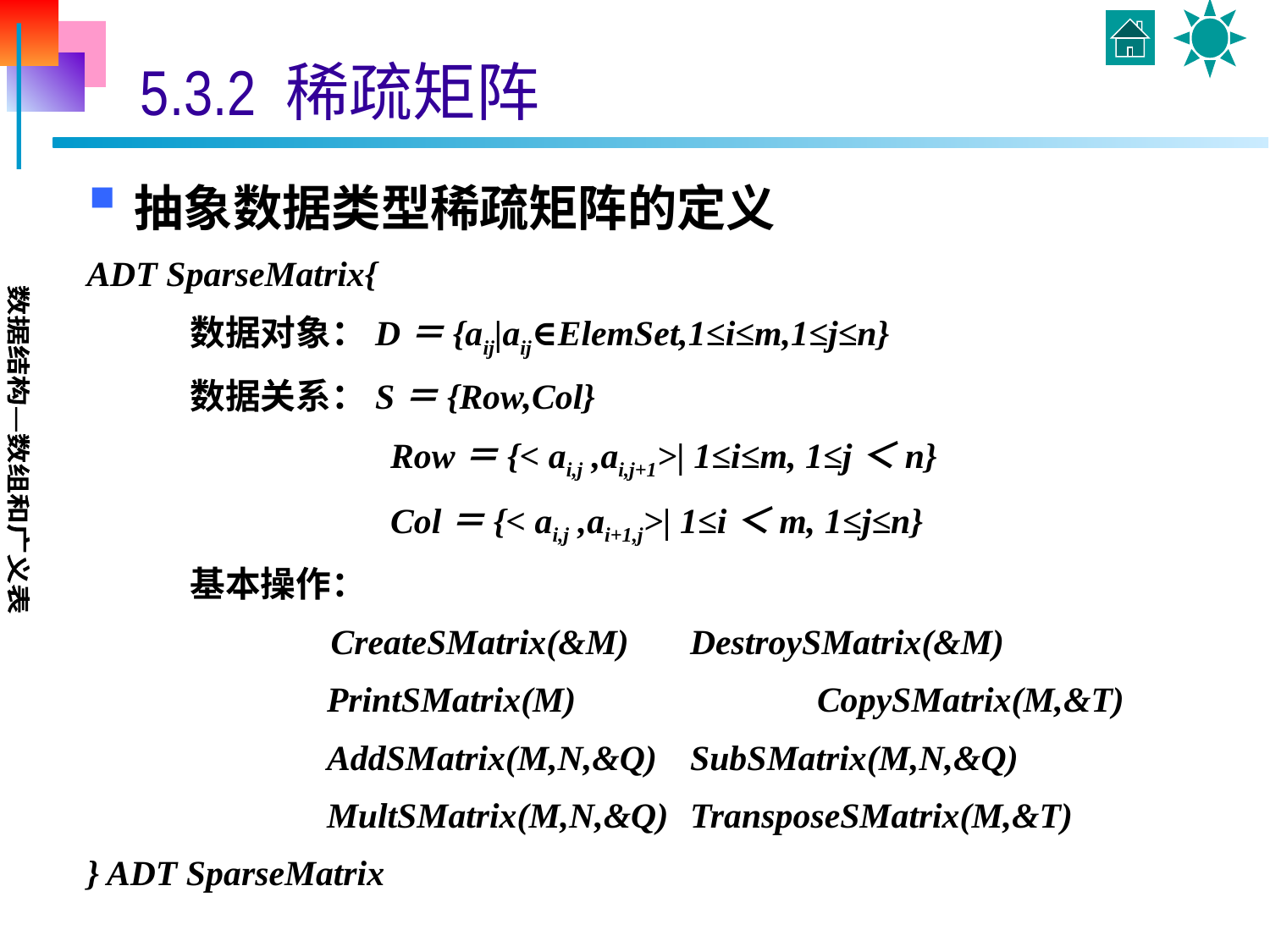

# 5.3.2 稀疏矩阵
抽象数据类型稀疏矩阵的定义
ADT SparseMatrix{
	数据对象：D＝{aij|aij∈ElemSet,1≤i≤m,1≤j≤n}
	数据关系：S＝{Row,Col}
		  Row＝{< ai,j ,ai,j+1>| 1≤i≤m, 1≤j＜n}
		  Col＝{< ai,j ,ai+1,j>| 1≤i＜m, 1≤j≤n}
	基本操作：
      CreateSMatrix(&M)     	DestroySMatrix(&M)
	  PrintSMatrix(M)		CopySMatrix(M,&T)
 	  AddSMatrix(M,N,&Q)	SubSMatrix(M,N,&Q)
	  MultSMatrix(M,N,&Q)	TransposeSMatrix(M,&T)
} ADT SparseMatrix
40